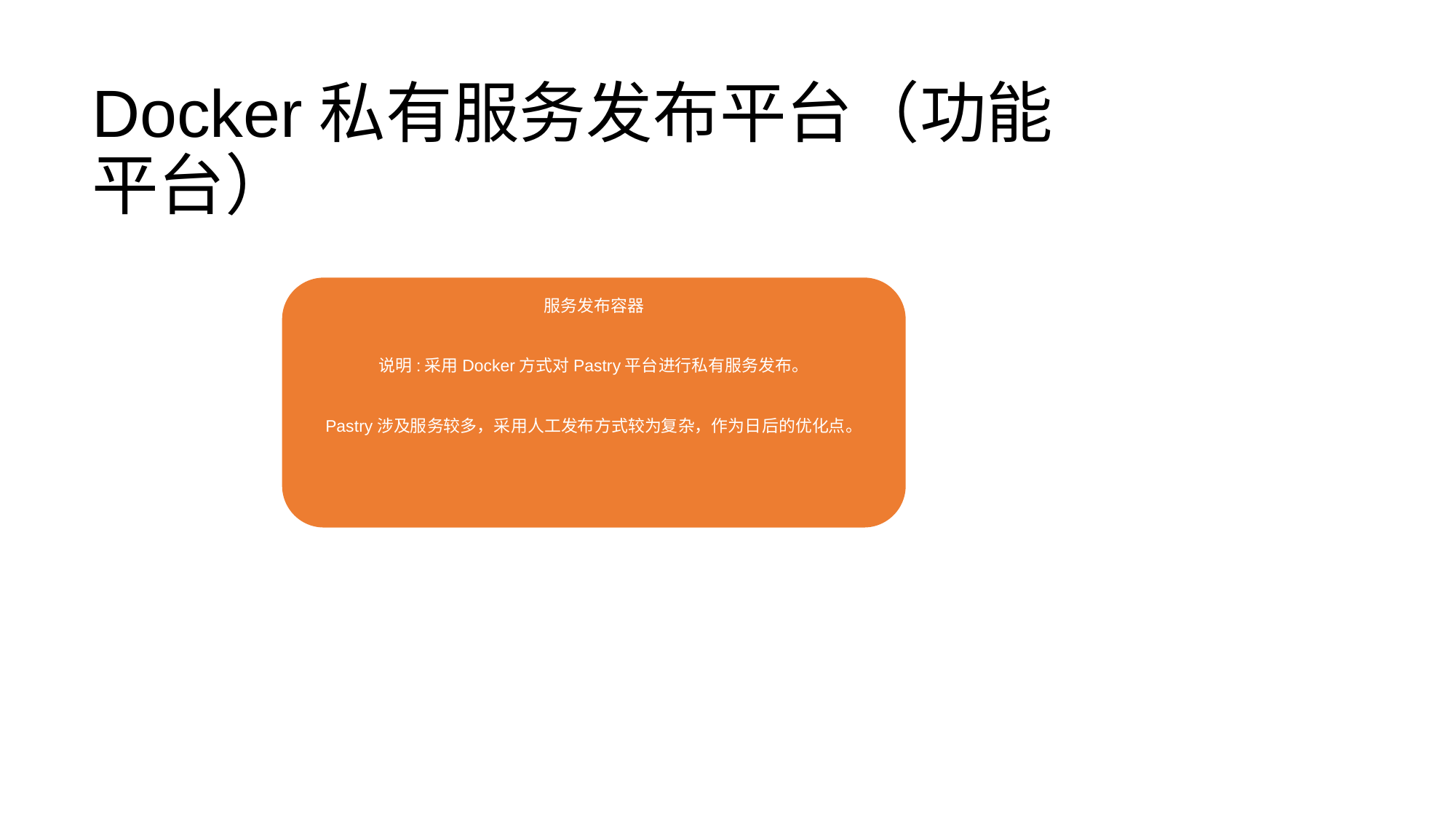

# Docker私有服务发布平台（功能平台）

服务发布容器

说明:采用Docker方式对Pastry平台进行私有服务发布。

Pastry涉及服务较多，采用人工发布方式较为复杂，作为日后的优化点。